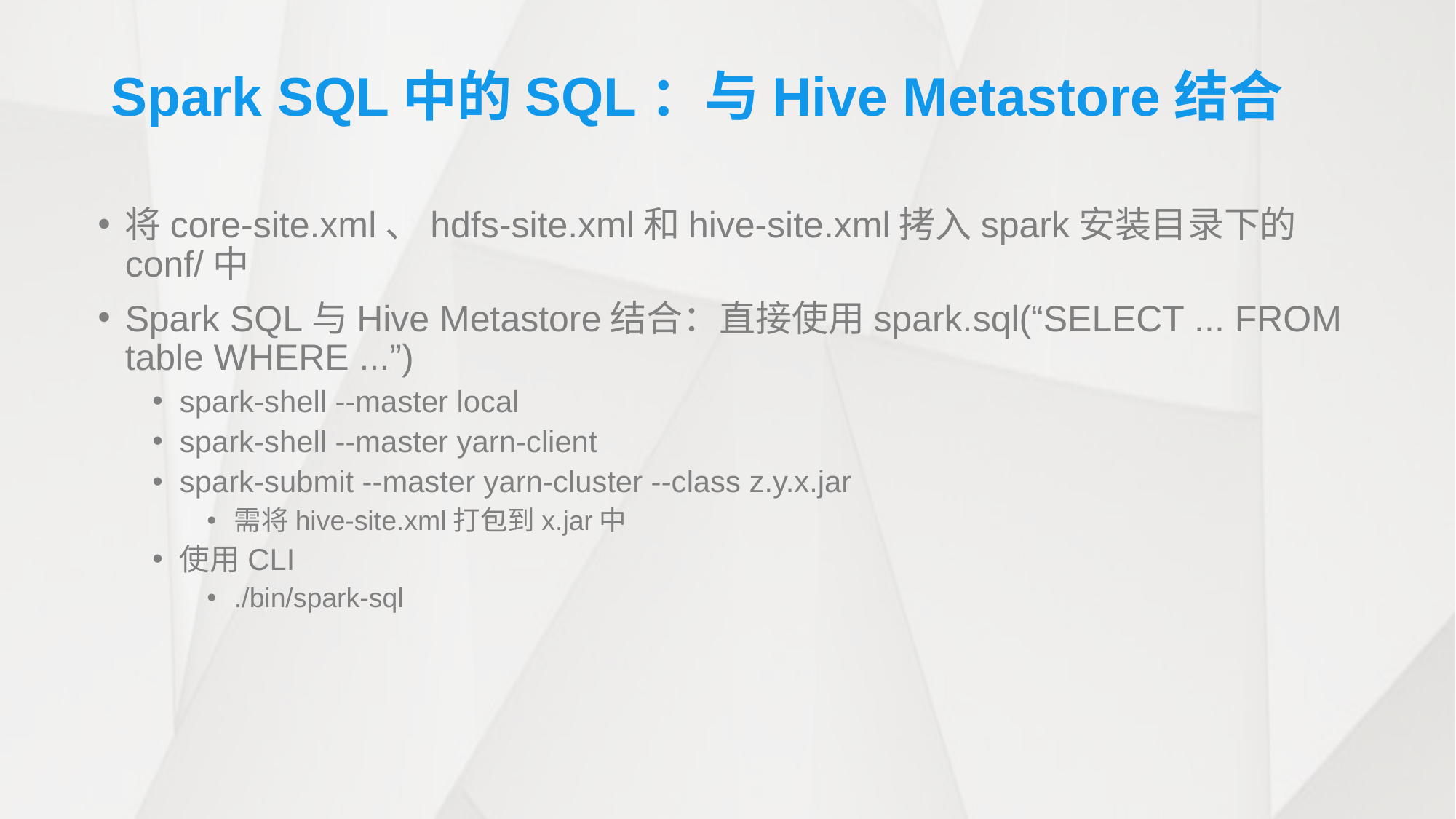

# Spark SQL中的SQL：与Hive Metastore结合
将core-site.xml、hdfs-site.xml和hive-site.xml拷入spark安装目录下的conf/中
Spark SQL与Hive Metastore结合：直接使用spark.sql(“SELECT ... FROM table WHERE ...”)
spark-shell --master local
spark-shell --master yarn-client
spark-submit --master yarn-cluster --class z.y.x.jar
需将hive-site.xml打包到x.jar中
使用CLI
./bin/spark-sql